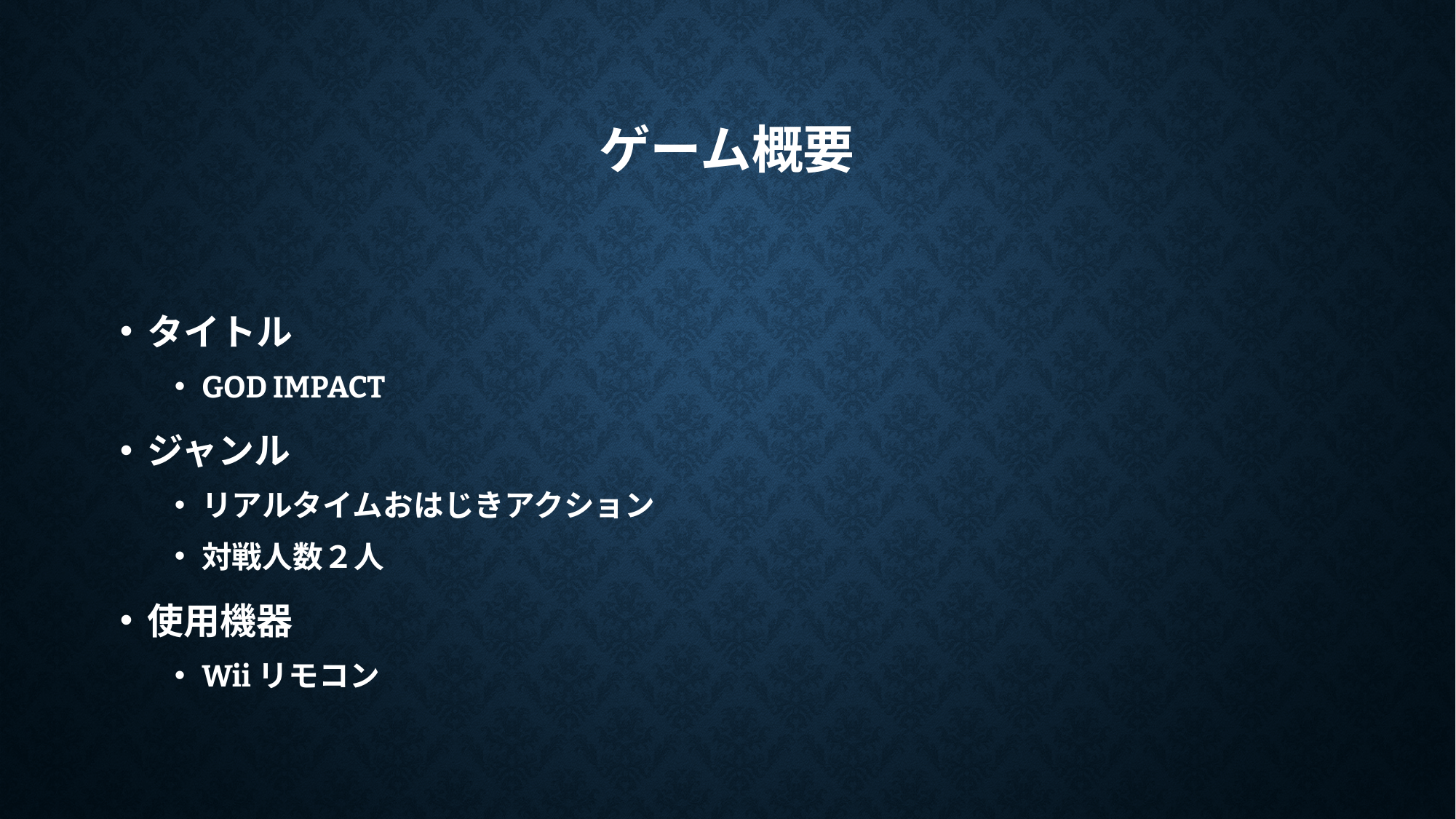

# ゲーム概要
タイトル
GOD IMPACT
ジャンル
リアルタイムおはじきアクション
対戦人数２人
使用機器
Wiiリモコン